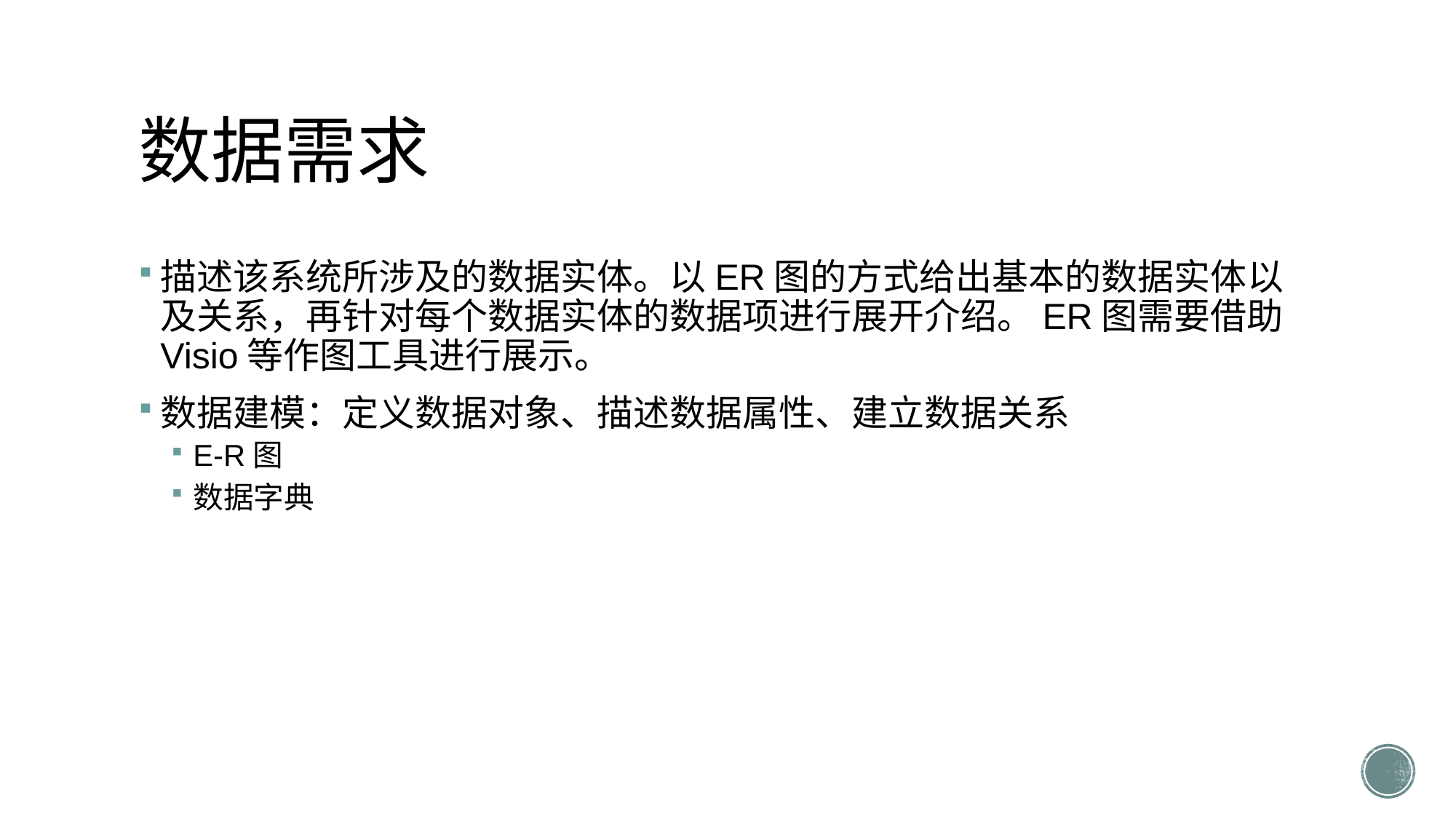

# 数据需求
描述该系统所涉及的数据实体。以ER图的方式给出基本的数据实体以及关系，再针对每个数据实体的数据项进行展开介绍。ER图需要借助Visio等作图工具进行展示。
数据建模：定义数据对象、描述数据属性、建立数据关系
E-R图
数据字典